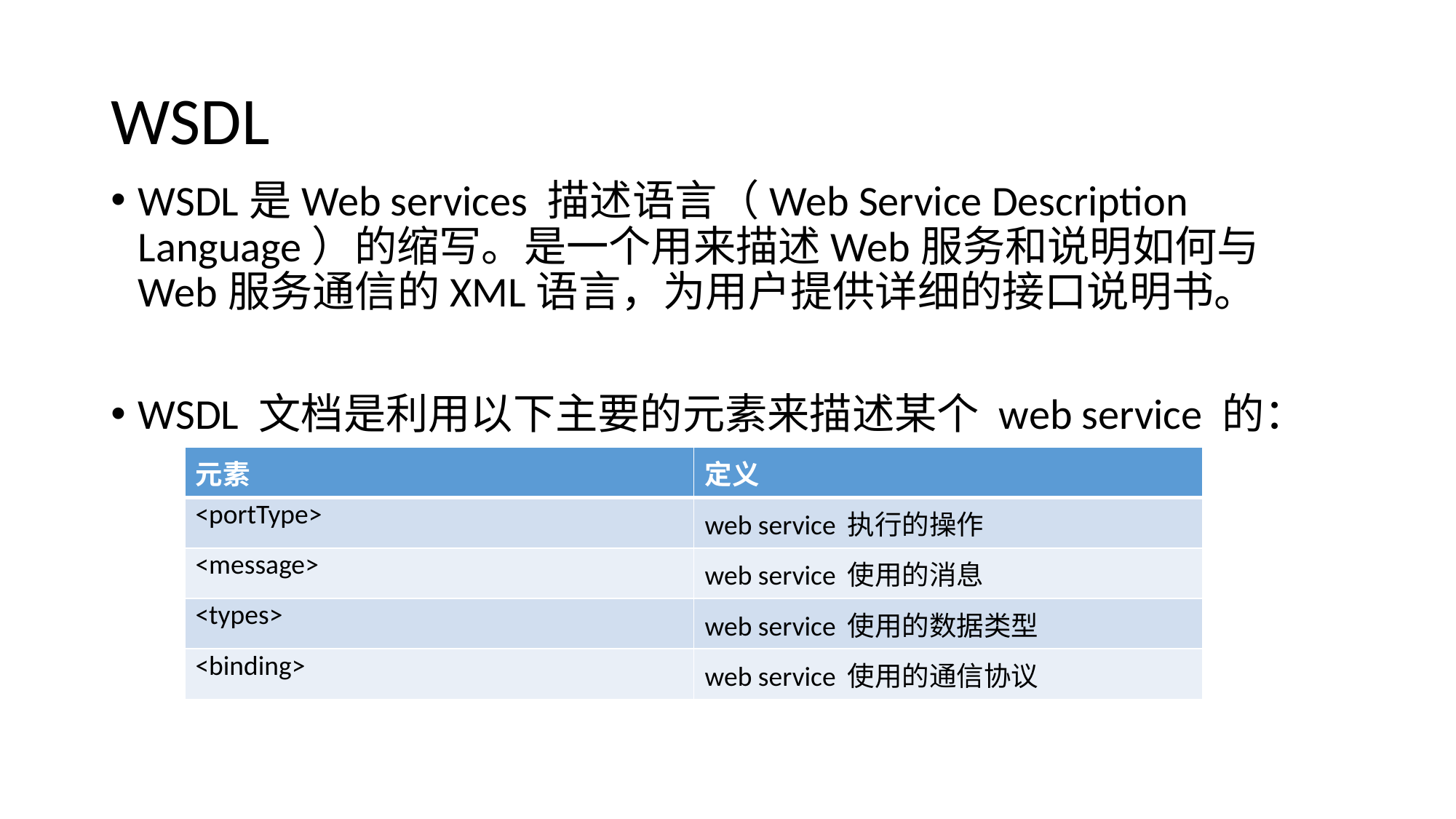

# WSDL
WSDL是Web services 描述语言（Web Service Description Language）的缩写。是一个用来描述Web服务和说明如何与Web服务通信的XML语言，为用户提供详细的接口说明书。

WSDL 文档是利用以下主要的元素来描述某个 web service 的：

| 元素 | 定义 |
| --- | --- |
| <portType> | web service 执行的操作 |
| <message> | web service 使用的消息 |
| <types> | web service 使用的数据类型 |
| <binding> | web service 使用的通信协议 |